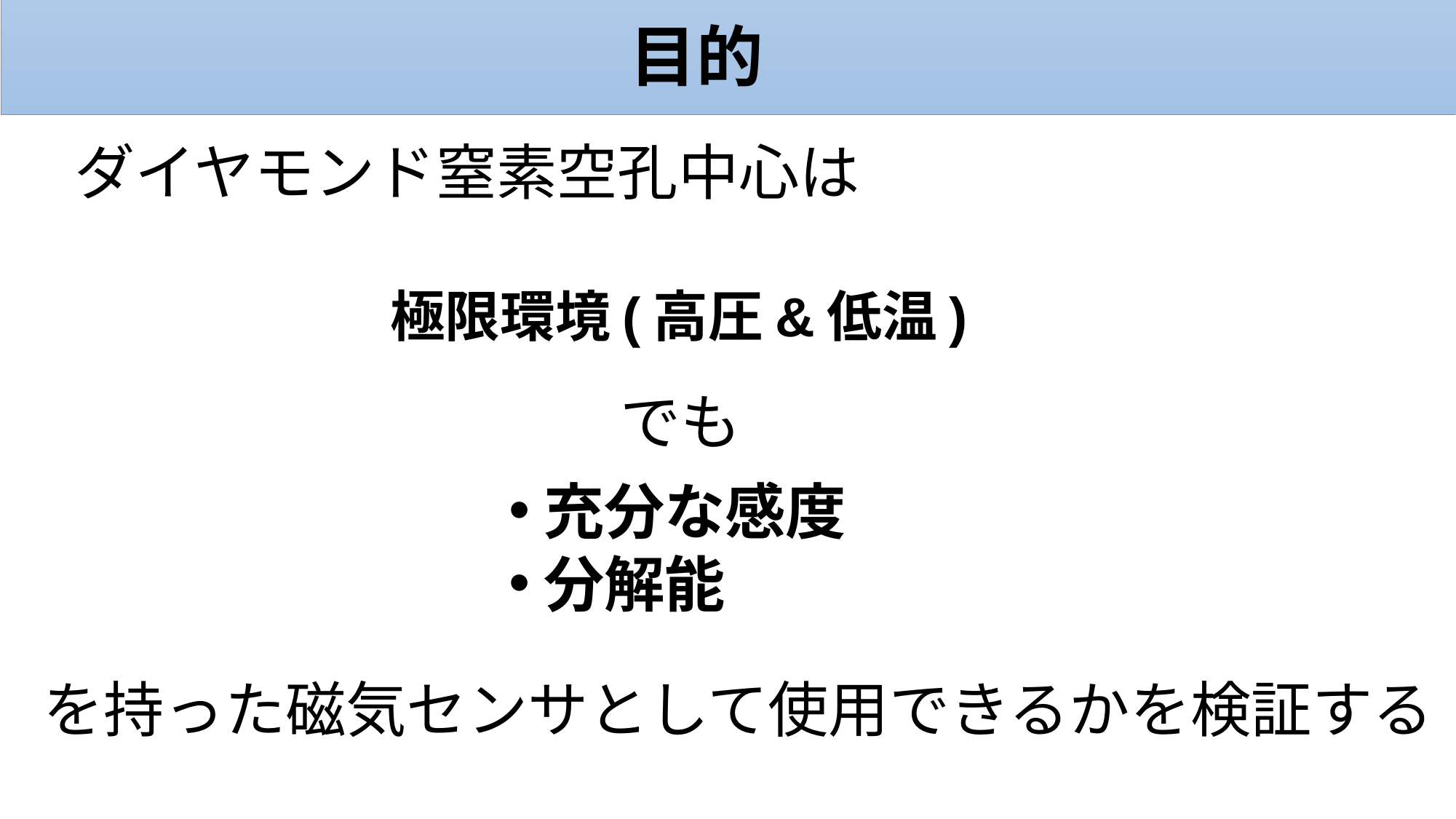

# 目的
ダイヤモンド窒素空孔中心は
極限環境(高圧&低温)
でも
充分な感度
分解能
を持った磁気センサとして使用できるかを検証する